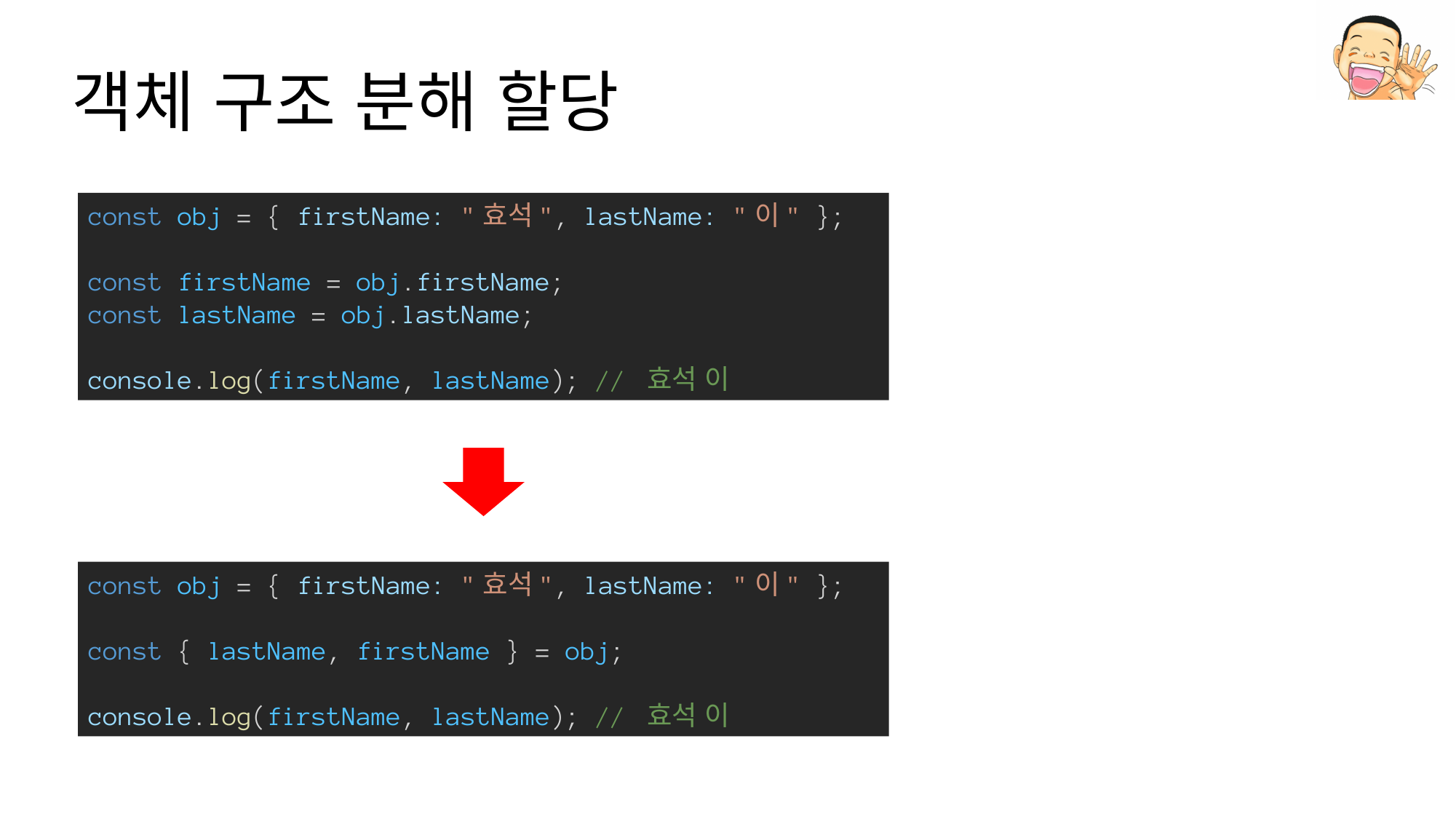

# 객체 구조 분해 할당
const obj = { firstName: "효석", lastName: "이" };
const firstName = obj.firstName;
const lastName = obj.lastName;
console.log(firstName, lastName); // 효석 이

const obj = { firstName: "효석", lastName: "이" };
const { lastName, firstName } = obj;
console.log(firstName, lastName); // 효석 이